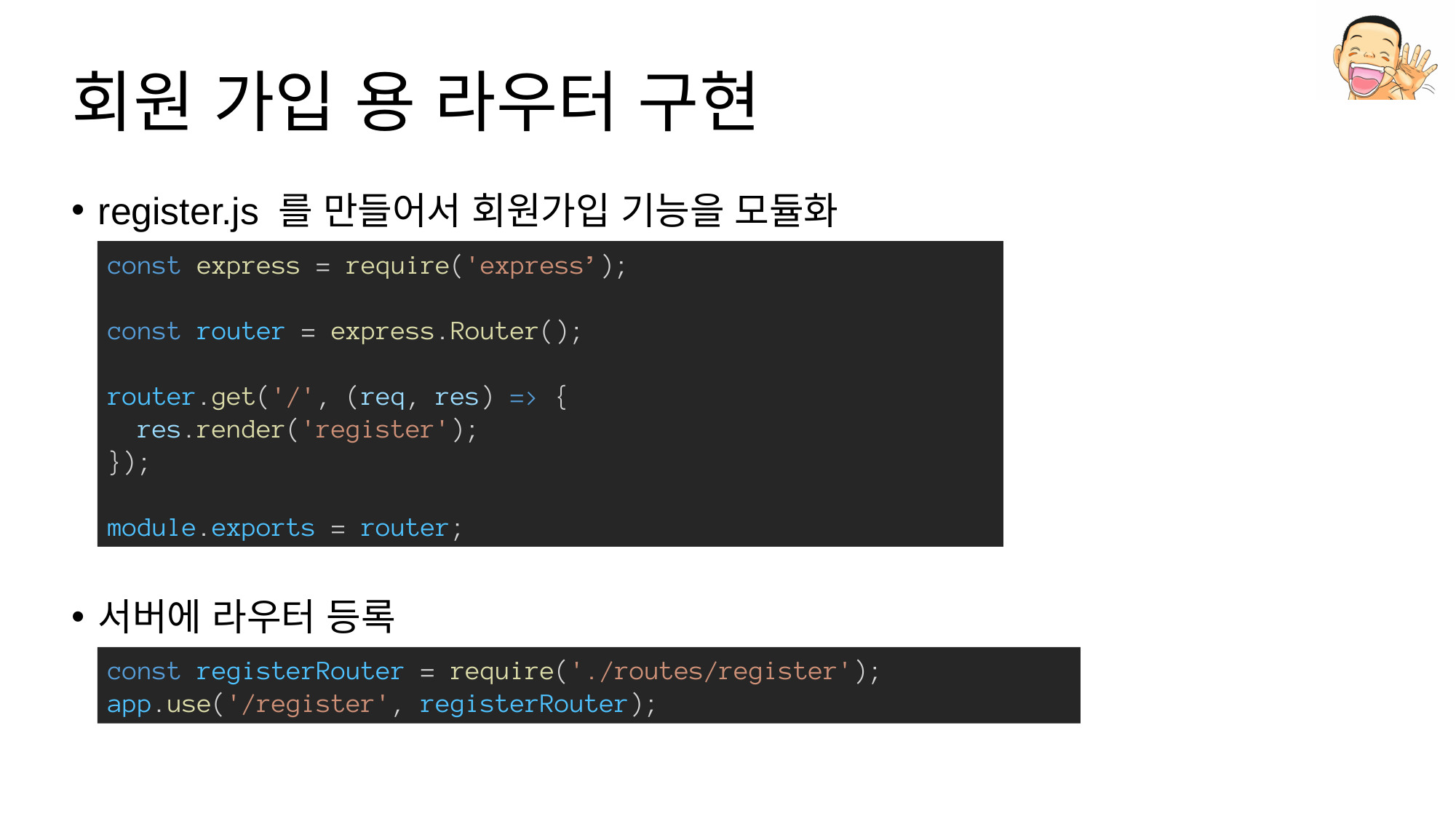

# 회원 가입 용 라우터 구현
register.js 를 만들어서 회원가입 기능을 모듈화

서버에 라우터 등록

const express = require('express’);
const router = express.Router();
router.get('/', (req, res) => {
  res.render('register');
});

module.exports = router;
const registerRouter = require('./routes/register');
app.use('/register', registerRouter);